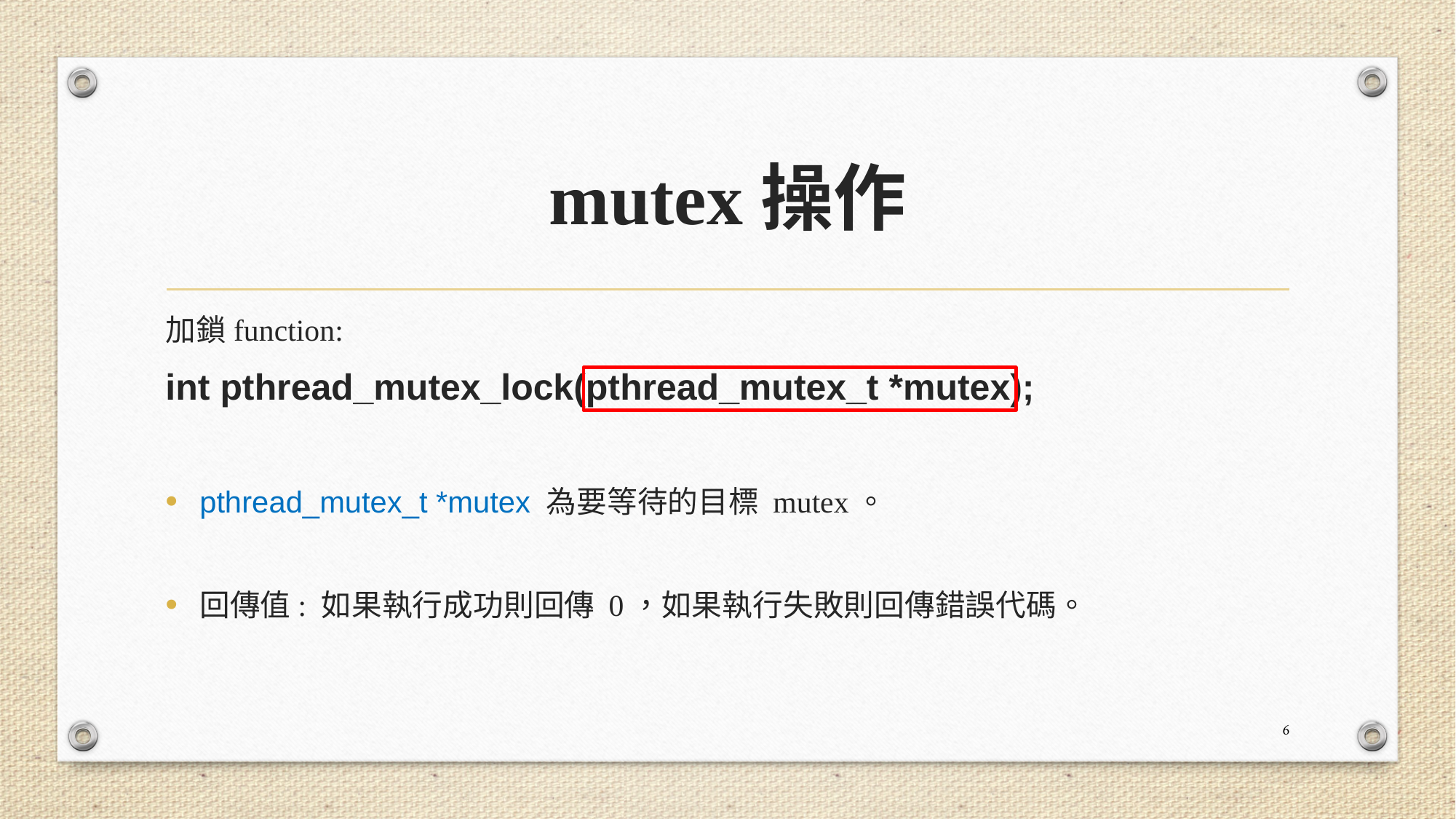

# mutex操作
加鎖function:
int pthread_mutex_lock(pthread_mutex_t *mutex);

pthread_mutex_t *mutex 為要等待的目標 mutex。

回傳值: 如果執行成功則回傳 0，如果執行失敗則回傳錯誤代碼。

6